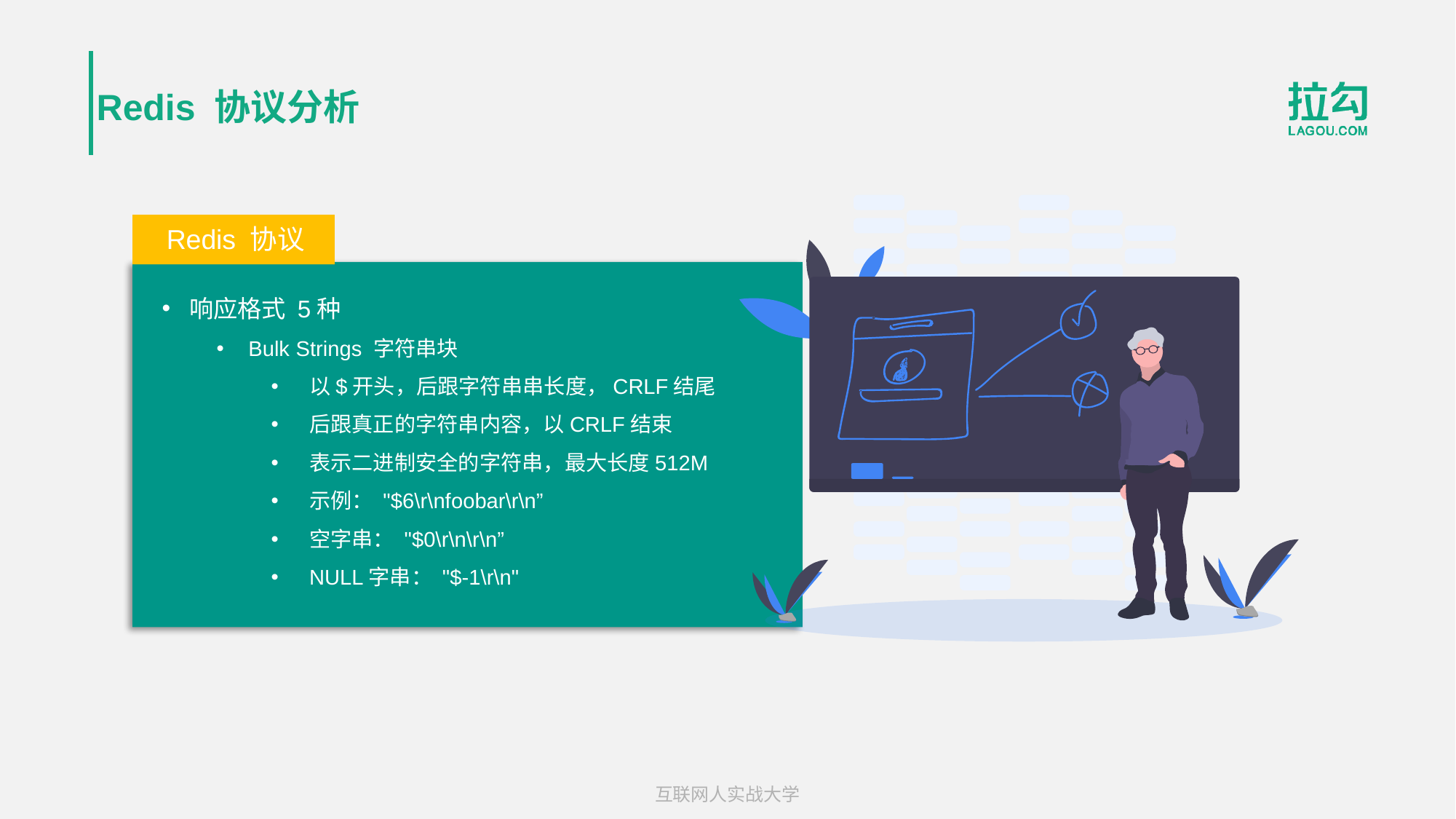

# Redis 协议分析

Redis 协议

响应格式 5种
Bulk Strings 字符串块
以$开头，后跟字符串串长度，CRLF结尾
后跟真正的字符串内容，以CRLF结束
表示二进制安全的字符串，最大长度512M
示例： "$6\r\nfoobar\r\n”
空字串： "$0\r\n\r\n”
NULL字串： "$-1\r\n"